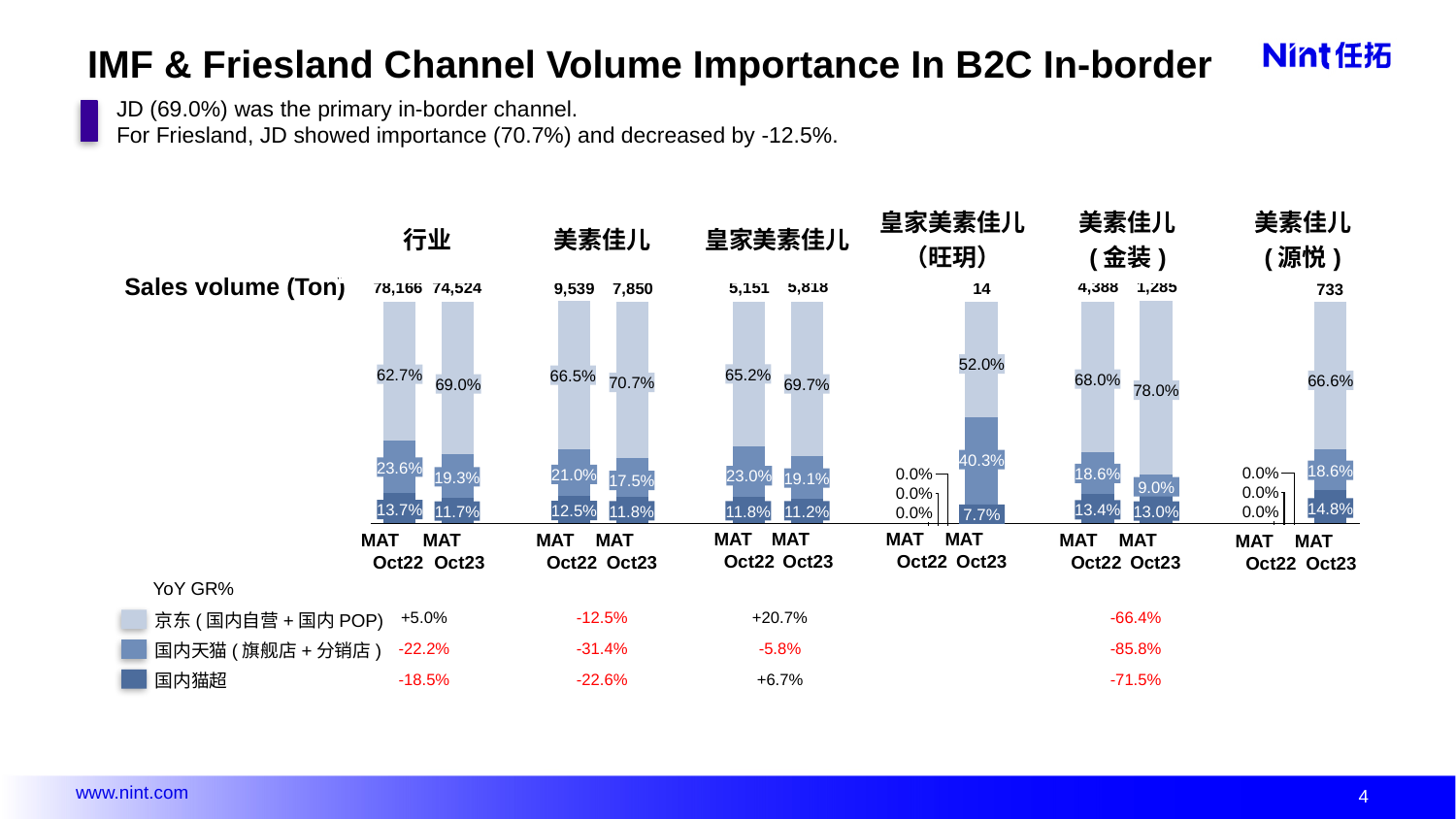

# IMF & Friesland Channel Volume Importance In B2C In-border
JD (69.0%) was the primary in-border channel.
For Friesland, JD showed importance (70.7%) and decreased by -12.5%.
| 行业 | 美素佳儿 | 皇家美素佳儿 | 皇家美素佳儿 （旺玥） | 美素佳儿 (金装) | 美素佳儿 (源悦) |
| --- | --- | --- | --- | --- | --- |
Sales volume (Ton)
5,818
1,285
4,388
74,524
5,151
78,166
9,539
7,850
14
733

### Chart

| Category | 国内猫超 | 国内天猫(旗舰店+分销店) | 京东(国内自营+国内POP) |
|---|---|---|---|
| MAT22 | 13.66 | 23.64 | 62.7 |
| MAT23 | 11.67 | 19.3 | 69.02 |
|  | None | None | None |
| MAT22 | 12.55 | 20.97 | 66.49 |
| MAT23 | 11.81 | 17.47 | 70.72 |
|  | None | None | None |
| MAT22 | 11.82 | 22.96 | 65.22 |
| MAT23 | 11.17 | 19.14 | 69.69 |
|  | None | None | None |
| MAT22 | None | None | None |
| MAT23 | 7.68 | 40.29 | 52.03 |
|  | None | None | None |
| MAT22 | 13.39 | 18.63 | 67.97 |
| MAT23 | 13.02 | 9.01 | 77.98 |
|  | None | None | None |
| MAT22 | None | None | None |
| MAT23 | 14.81 | 18.6 | 66.59 |
52.0%
65.2%
62.7%
66.5%
68.0%
66.6%
70.7%
69.7%
69.0%
78.0%
40.3%
23.6%
18.6%
0.0%
18.6%
0.0%
21.0%
23.0%
19.3%
19.1%
17.5%
9.0%
0.0%
0.0%
14.8%
13.7%
13.4%
12.5%
11.8%
11.8%
11.2%
11.7%
13.0%
0.0%
0.0%
7.7%
MAT
Oct22
MAT
Oct23
MAT
Oct22
MAT
Oct23
MAT
Oct22
MAT
Oct23
MAT
Oct22
MAT
Oct23
MAT
Oct22
MAT
Oct23
MAT
Oct22
MAT
Oct23
YoY GR%
| +5.0% | -12.5% | +20.7% |  | -66.4% |  |
| --- | --- | --- | --- | --- | --- |
| -22.2% | -31.4% | -5.8% |  | -85.8% |  |
| -18.5% | -22.6% | +6.7% |  | -71.5% |  |
京东(国内自营+国内POP)

国内天猫(旗舰店+分销店)

国内猫超